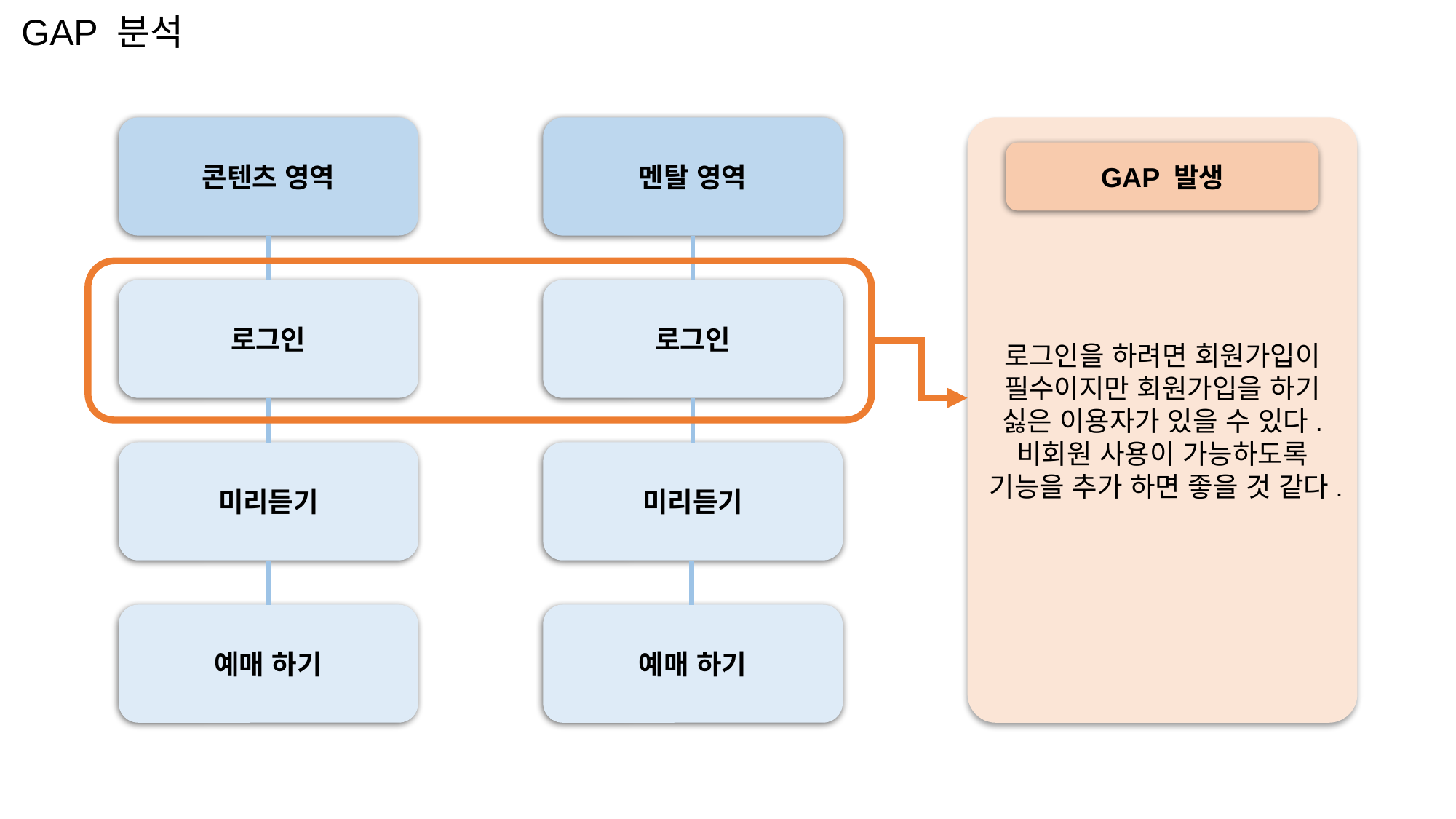

GAP 분석
콘텐츠 영역
멘탈 영역
로그인을 하려면 회원가입이 필수이지만 회원가입을 하기 싫은 이용자가 있을 수 있다.
비회원 사용이 가능하도록 기능을 추가 하면 좋을 것 같다.
GAP 발생

로그인
로그인
미리듣기
미리듣기
예매 하기
예매 하기